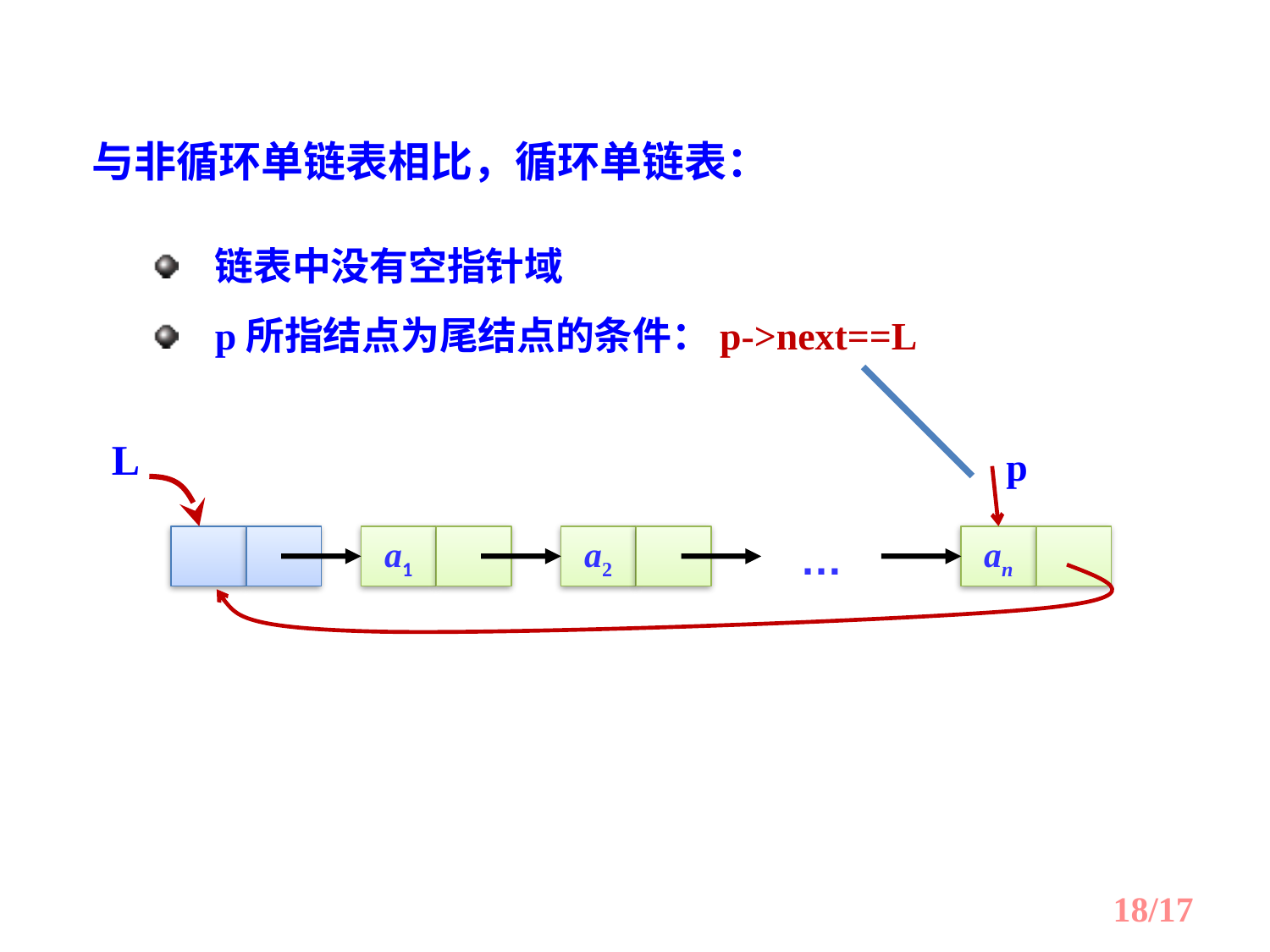

与非循环单链表相比，循环单链表：
链表中没有空指针域
p所指结点为尾结点的条件：p->next==L
L
p

a1

a2

…
an

18